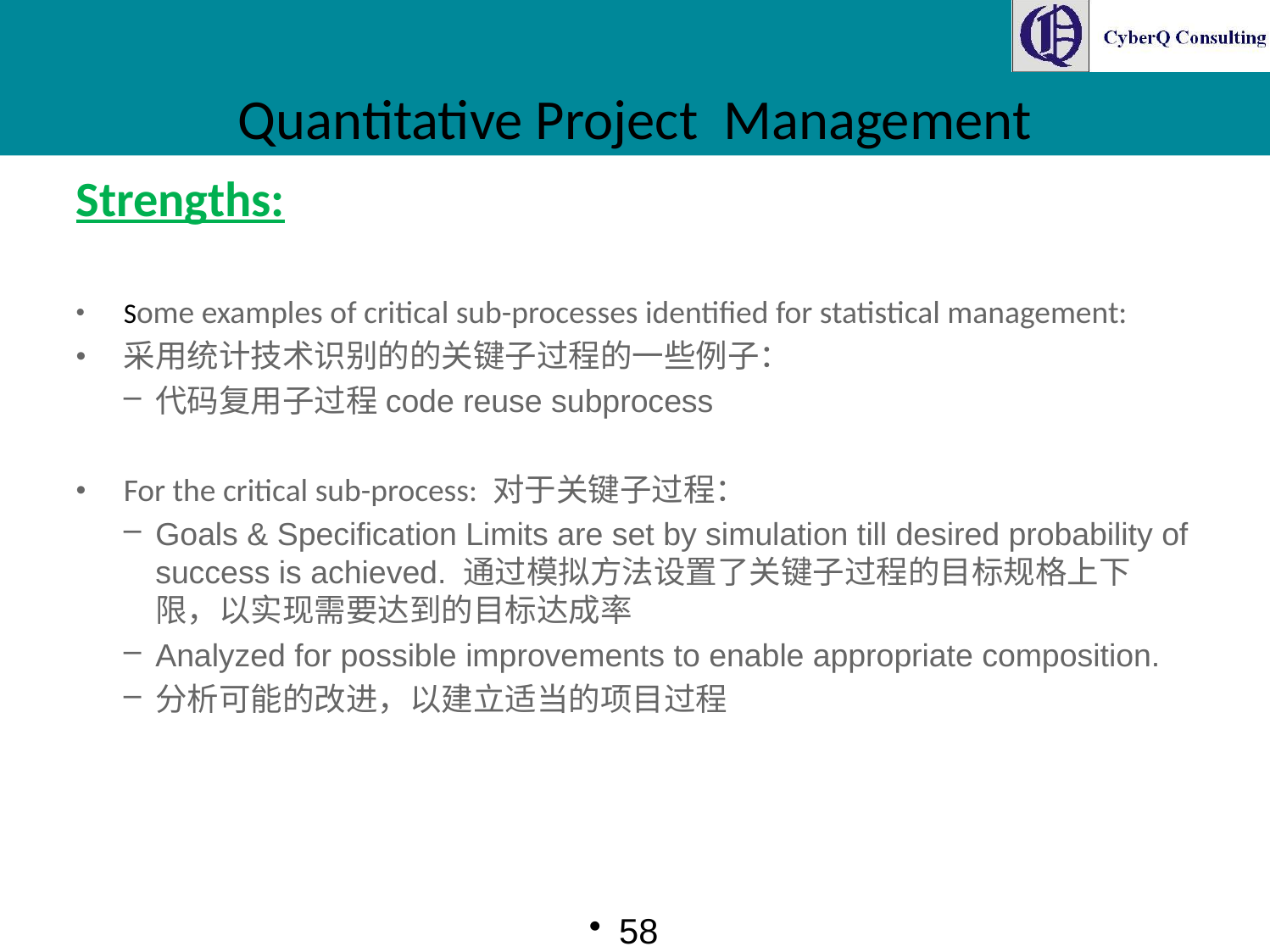

# Quantitative Project  Management
Strengths:

Some examples of critical sub-processes identified for statistical management:
采用统计技术识别的的关键子过程的一些例子：
代码复用子过程code reuse subprocess

For the critical sub-process: 对于关键子过程：
Goals & Specification Limits are set by simulation till desired probability of success is achieved. 通过模拟方法设置了关键子过程的目标规格上下限，以实现需要达到的目标达成率
Analyzed for possible improvements to enable appropriate composition.
分析可能的改进，以建立适当的项目过程

58